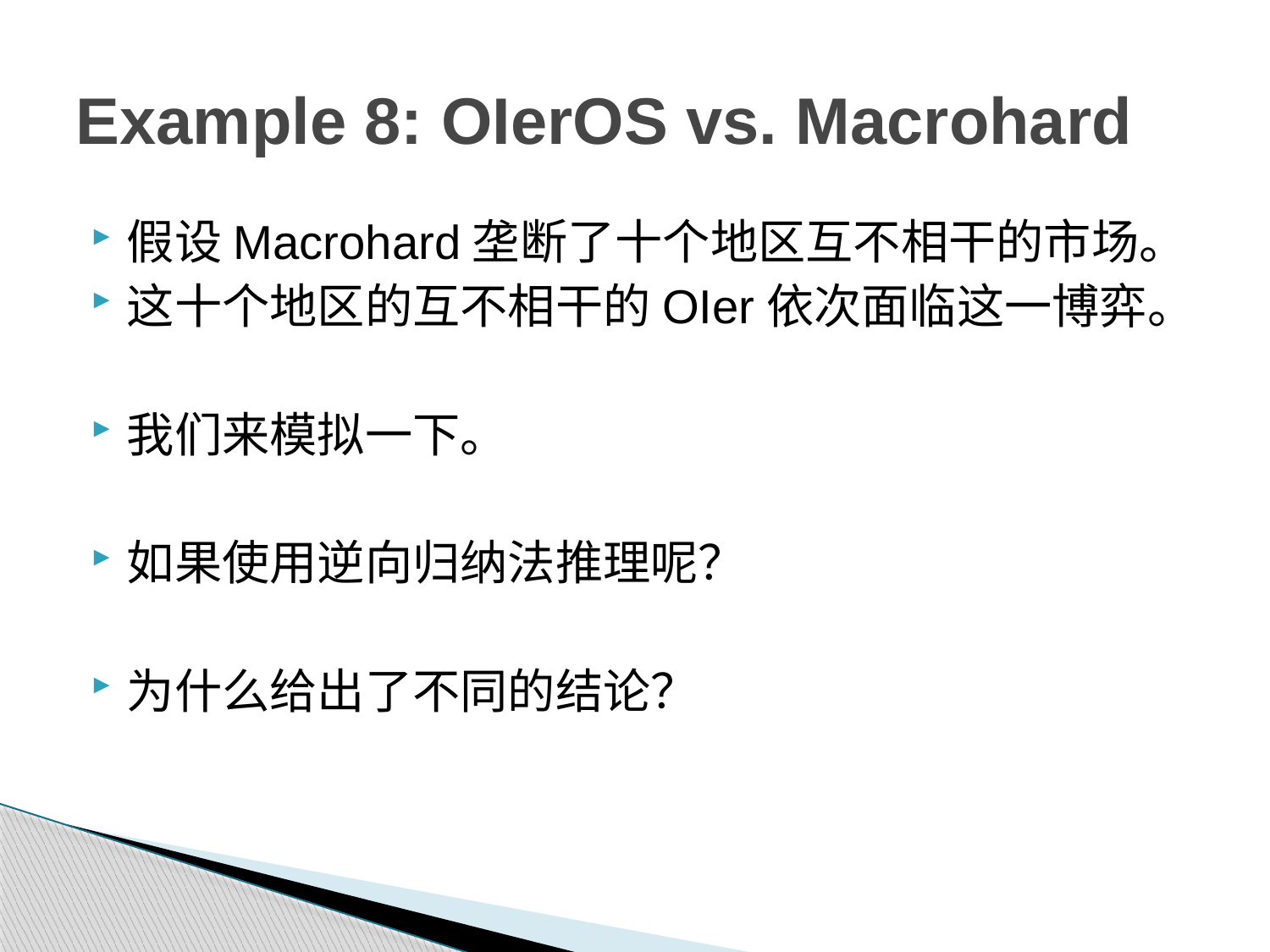

# Example 8: OIerOS vs. Macrohard
假设Macrohard垄断了十个地区互不相干的市场。
这十个地区的互不相干的OIer依次面临这一博弈。

我们来模拟一下。

如果使用逆向归纳法推理呢？

为什么给出了不同的结论？